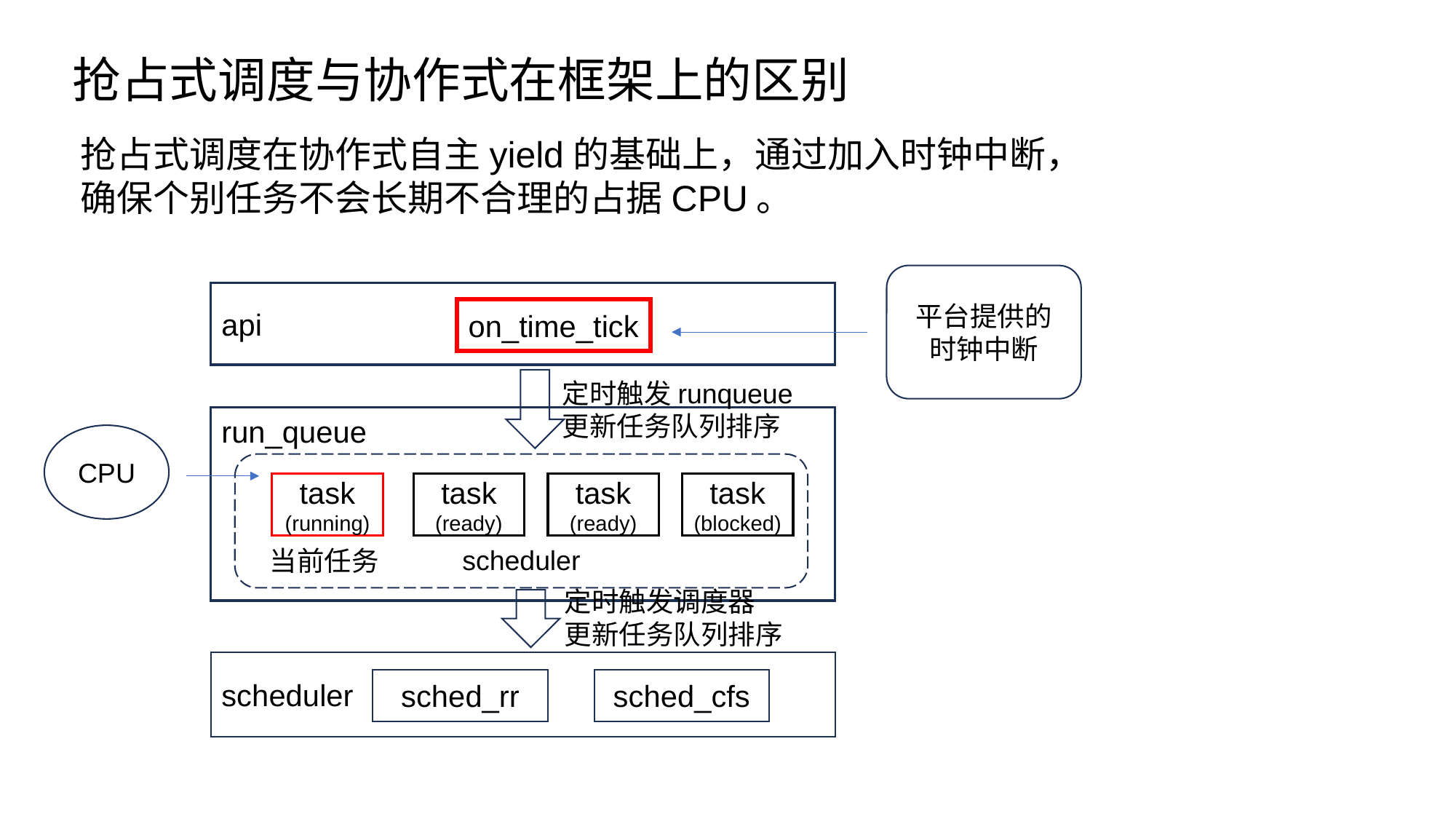

抢占式调度与协作式在框架上的区别
抢占式调度在协作式自主yield的基础上，通过加入时钟中断，确保个别任务不会长期不合理的占据CPU。
平台提供的时钟中断
api
on_time_tick

定时触发runqueue
更新任务队列排序
run_queue
CPU
scheduler
task
(running)
task
(ready)
task
(blocked)
task
(ready)
当前任务
定时触发调度器
更新任务队列排序

scheduler
sched_rr
sched_cfs